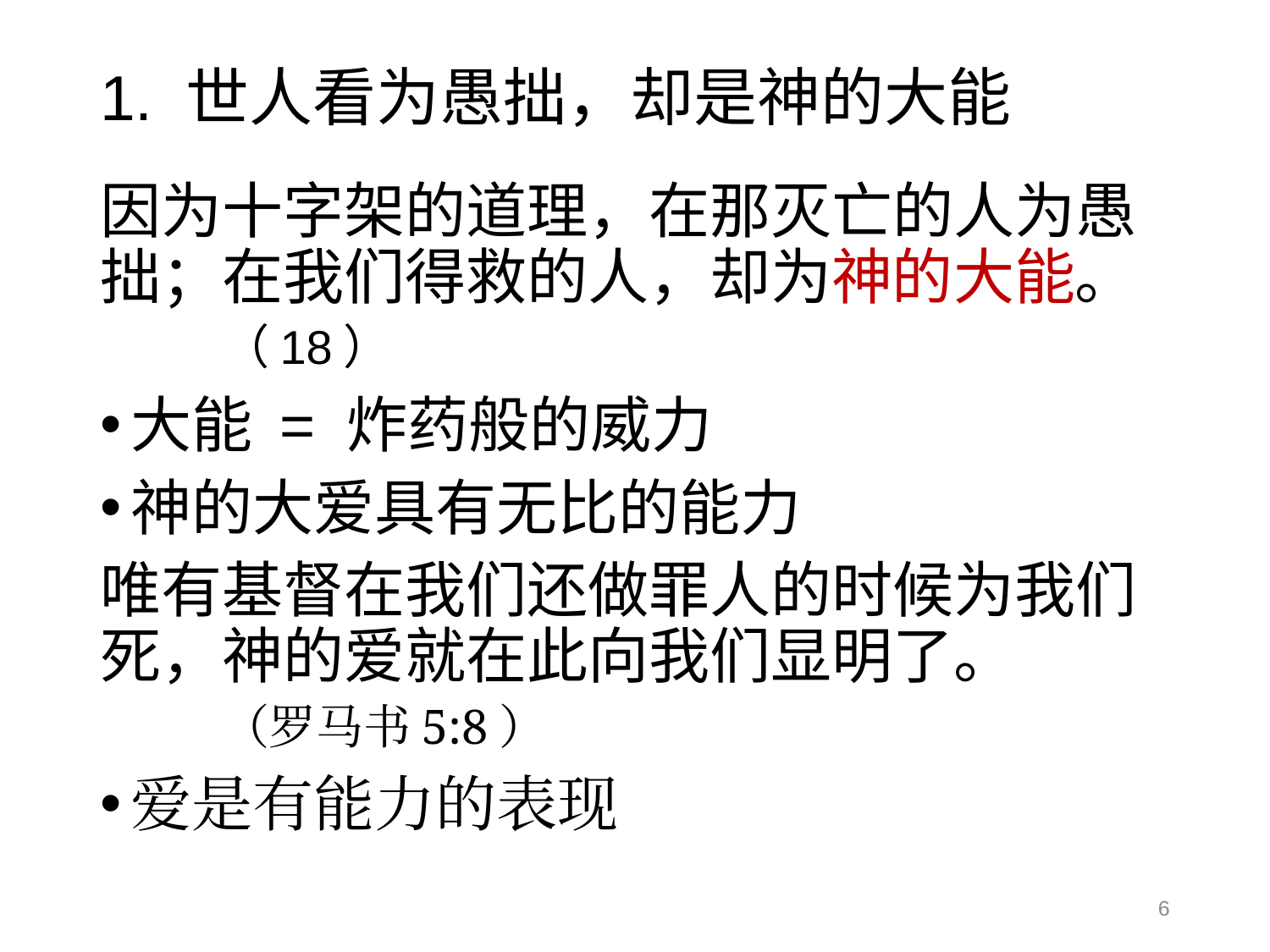

# 1. 世人看为愚拙，却是神的大能
因为十字架的道理，在那灭亡的人为愚拙；在我们得救的人，却为神的大能。								（18）
大能 = 炸药般的威力
神的大爱具有无比的能力
唯有基督在我们还做罪人的时候为我们死，神的爱就在此向我们显明了。
					（罗马书5:8）
爱是有能力的表现
6